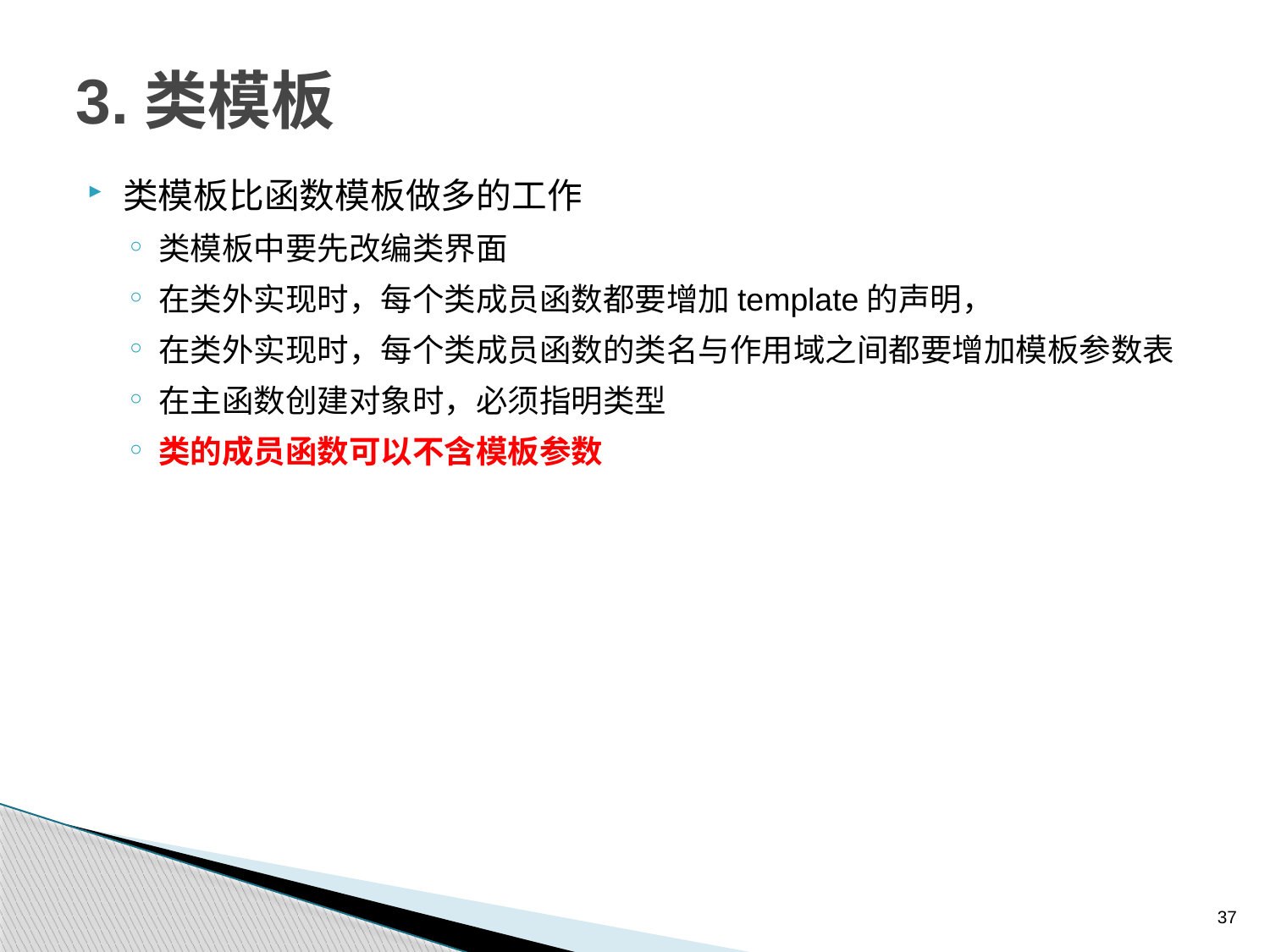

# 3.类模板
类模板比函数模板做多的工作
类模板中要先改编类界面
在类外实现时，每个类成员函数都要增加template的声明，
在类外实现时，每个类成员函数的类名与作用域之间都要增加模板参数表
在主函数创建对象时，必须指明类型
类的成员函数可以不含模板参数

37